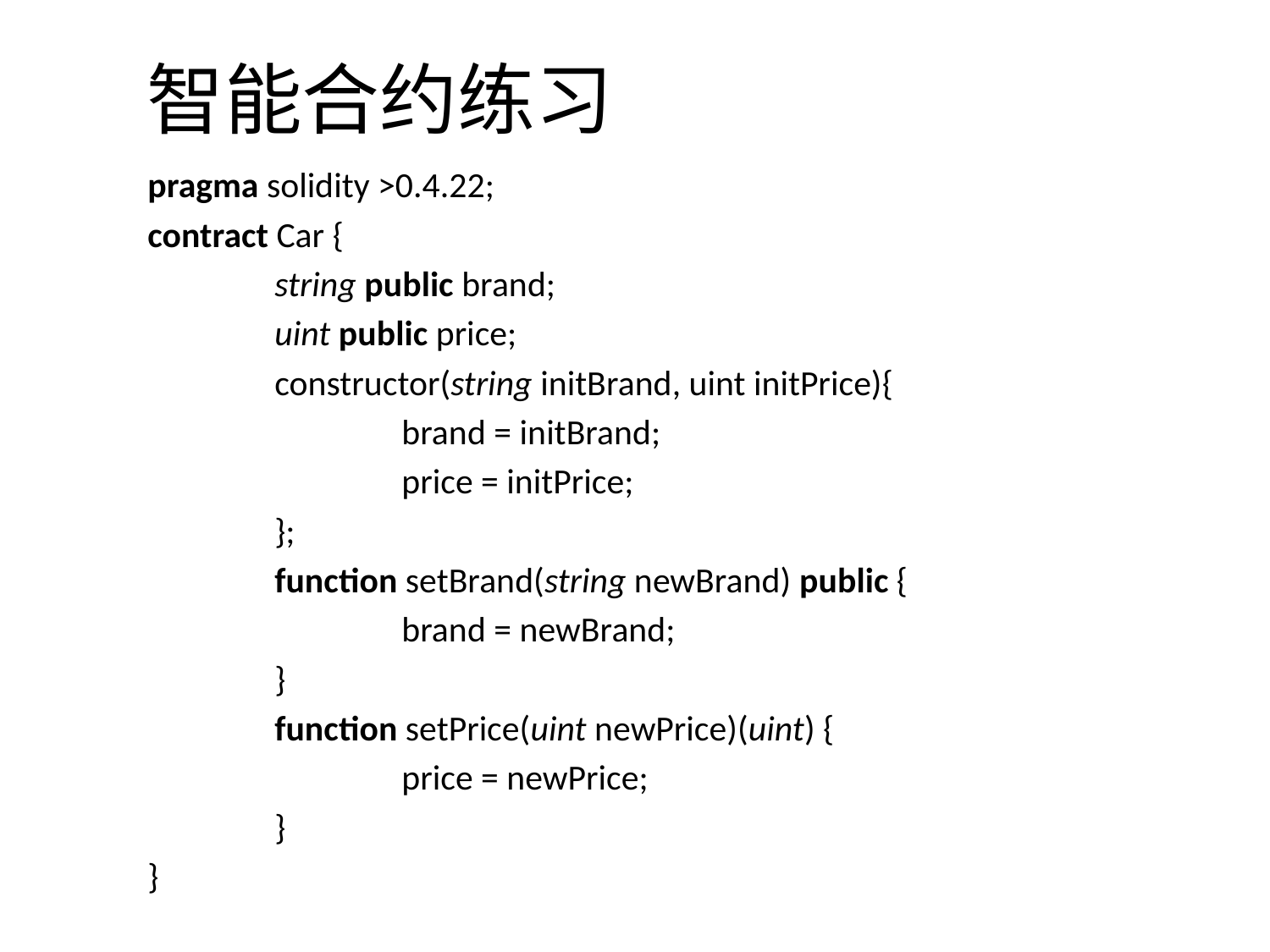

# 智能合约练习
pragma solidity >0.4.22;
contract Car {
	string public brand;
	uint public price;
	constructor(string initBrand, uint initPrice){
		brand = initBrand;
		price = initPrice;
	};
	function setBrand(string newBrand) public {
		brand = newBrand;
	}
	function setPrice(uint newPrice)(uint) {
		price = newPrice;
	}
}